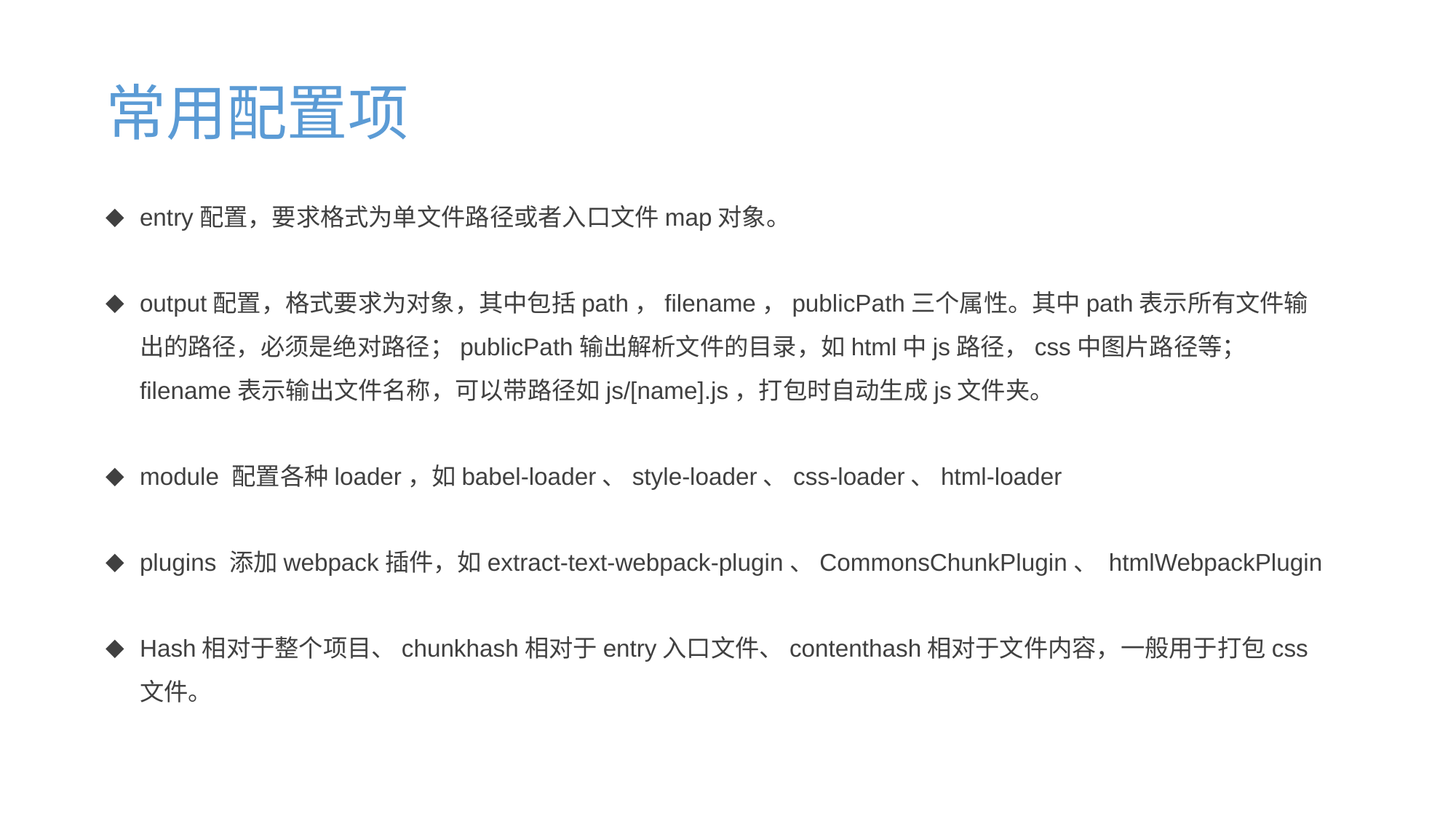

# 常用配置项
entry配置，要求格式为单文件路径或者入口文件map对象。
output配置，格式要求为对象，其中包括path，filename，publicPath三个属性。其中path表示所有文件输出的路径，必须是绝对路径；publicPath输出解析文件的目录，如html中js路径，css中图片路径等；filename表示输出文件名称，可以带路径如js/[name].js，打包时自动生成js文件夹。
module 配置各种loader，如babel-loader、style-loader、css-loader、html-loader
plugins 添加webpack插件，如extract-text-webpack-plugin、CommonsChunkPlugin、 htmlWebpackPlugin
Hash相对于整个项目、chunkhash相对于entry入口文件、contenthash相对于文件内容，一般用于打包css文件。